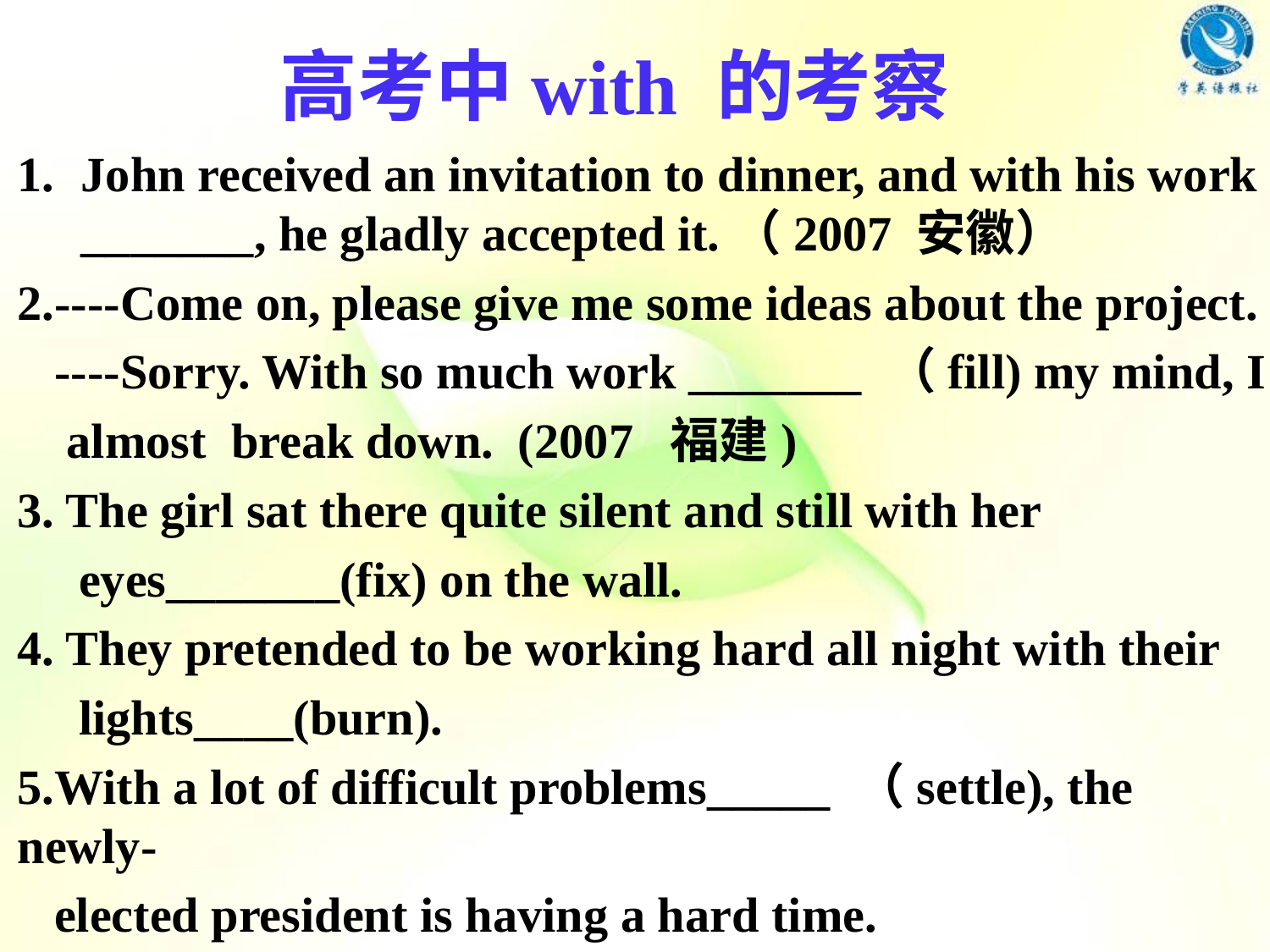

# 高考中with 的考察
John received an invitation to dinner, and with his work _______, he gladly accepted it.（2007 安徽）
2.----Come on, please give me some ideas about the project.
   ----Sorry. With so much work _______ （fill) my mind, I
    almost  break down.  (2007  福建)
3. The girl sat there quite silent and still with her
     eyes_______(fix) on the wall.
4. They pretended to be working hard all night with their
     lights____(burn).
5.With a lot of difficult problems_____ （settle), the newly-
   elected president is having a hard time.